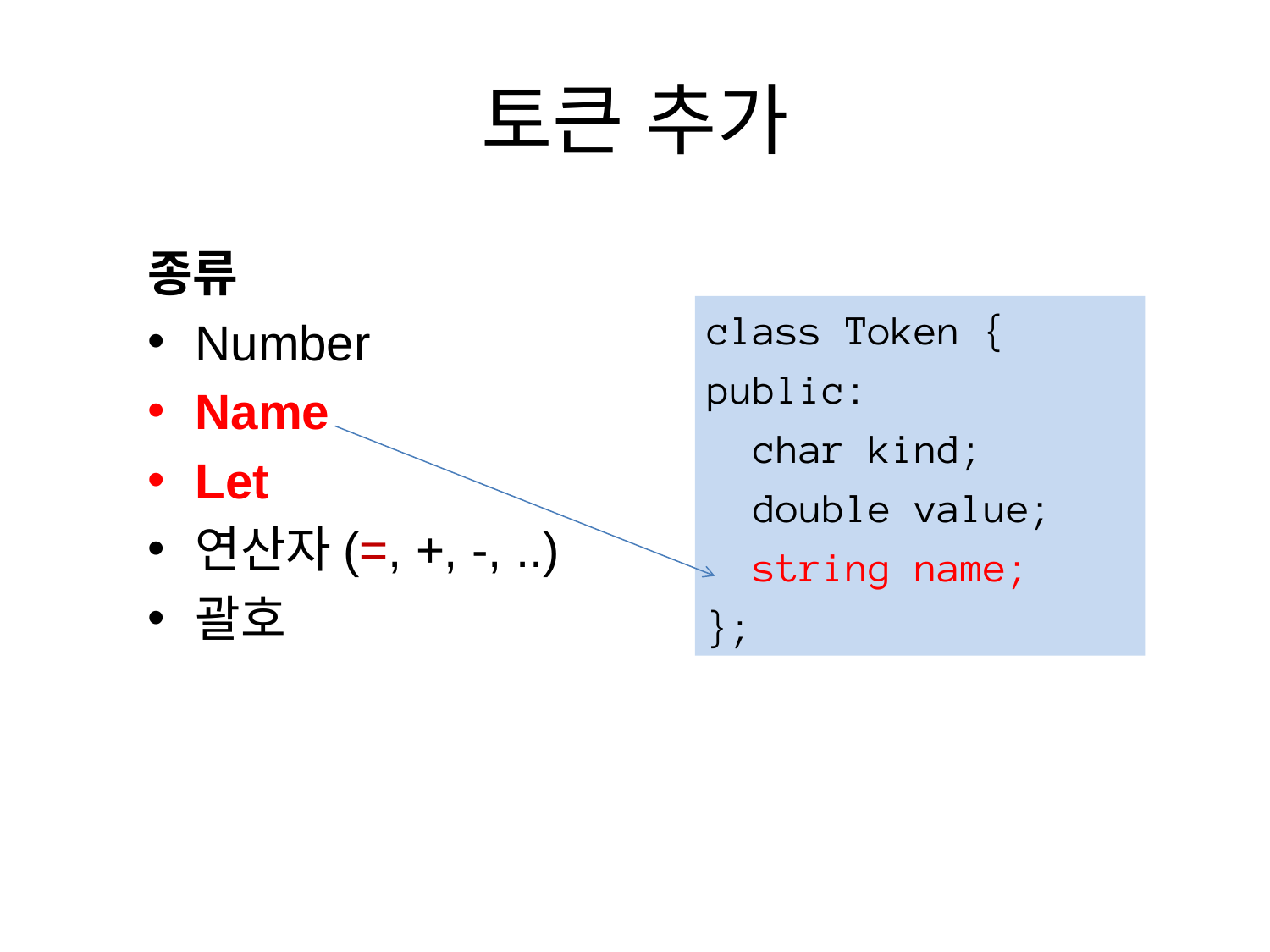

# 토큰 추가
종류
Number
Name
Let
연산자(=, +, -, ..)
괄호

class Token {
public:
  char kind;
  double value;
  string name;
};